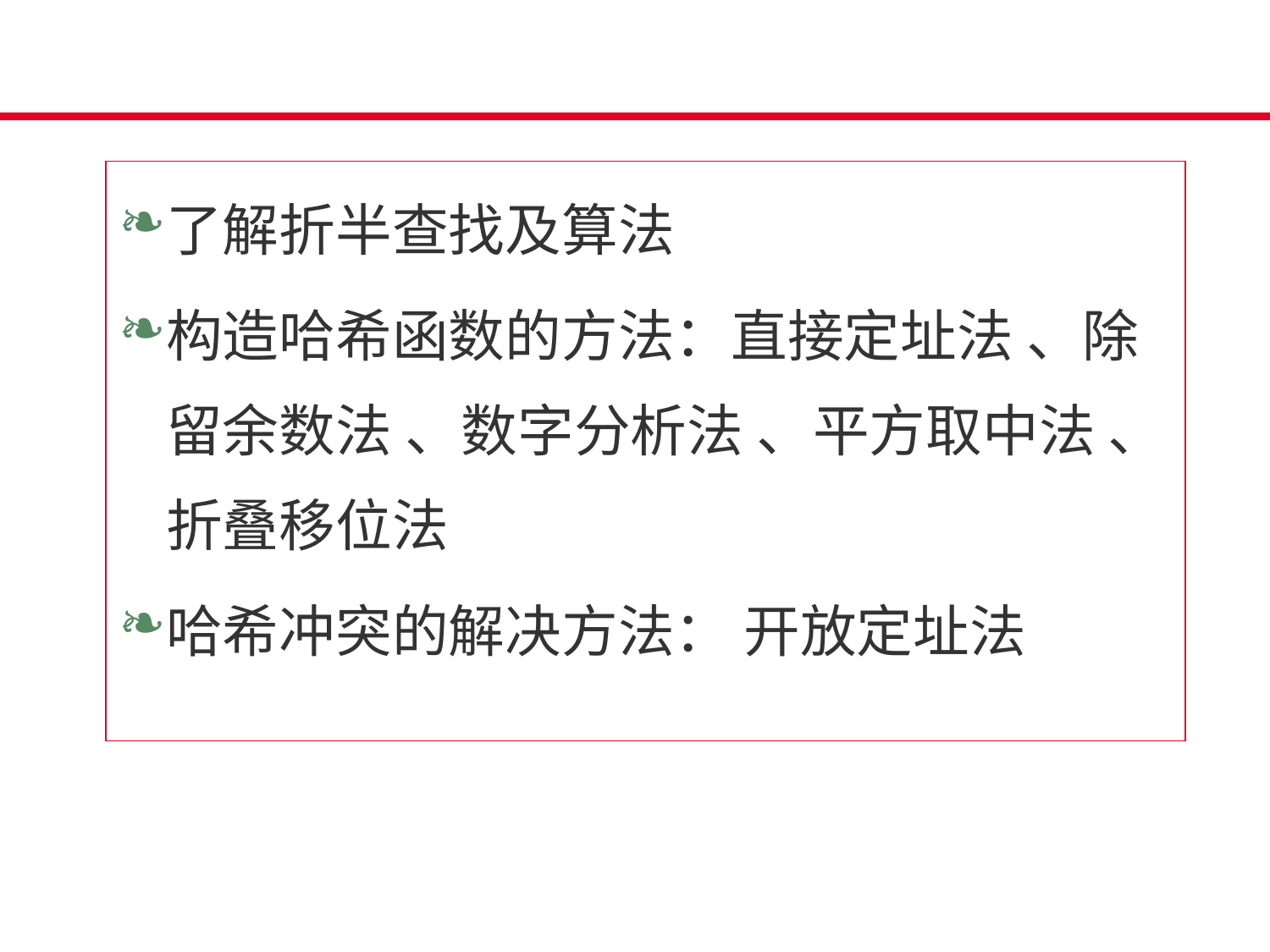

了解折半查找及算法
构造哈希函数的方法：直接定址法 、除留余数法 、数字分析法 、平方取中法 、折叠移位法
哈希冲突的解决方法： 开放定址法